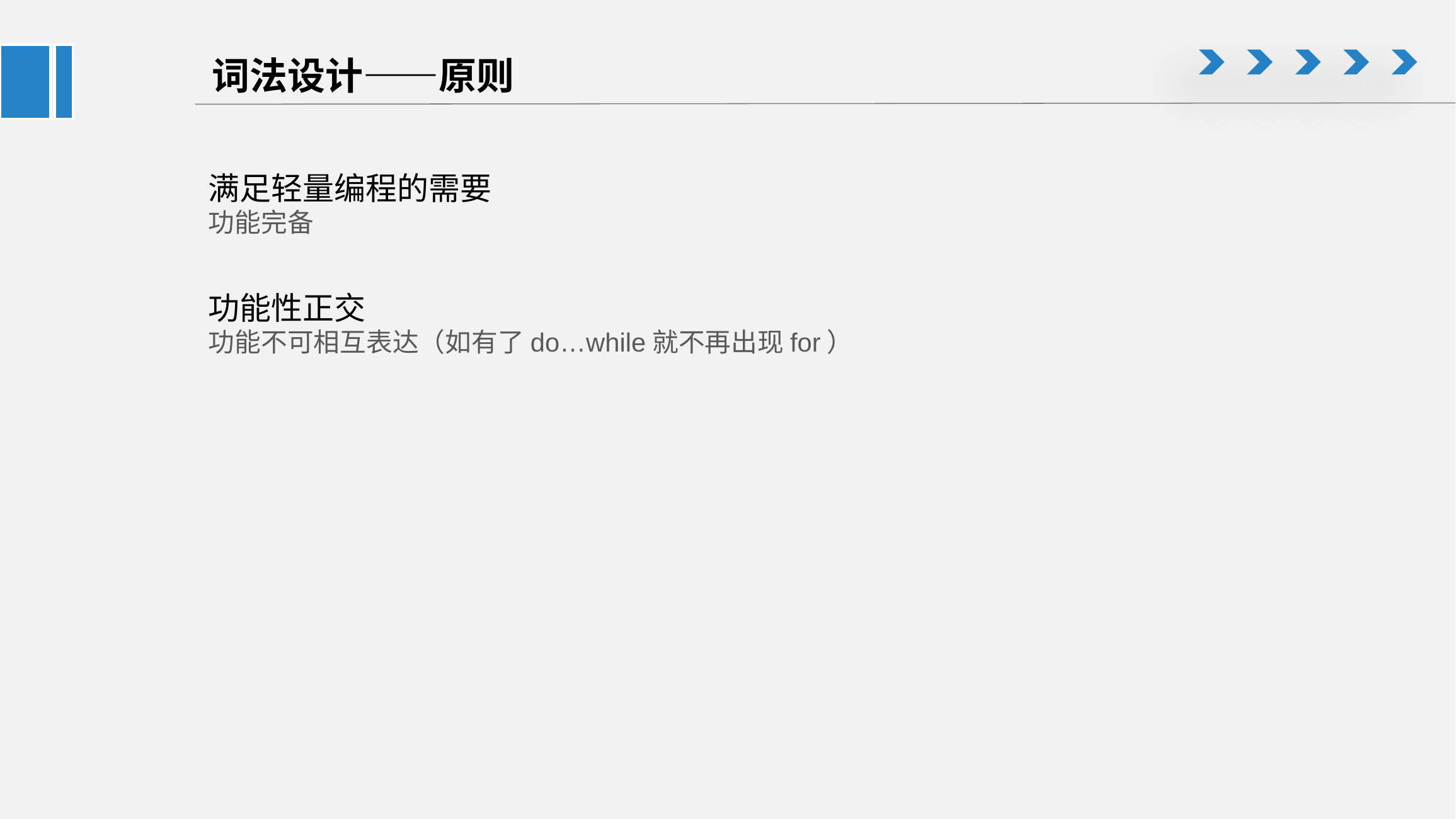

# 词法设计——原则
满足轻量编程的需要
功能完备

功能性正交
功能不可相互表达（如有了do…while就不再出现for）